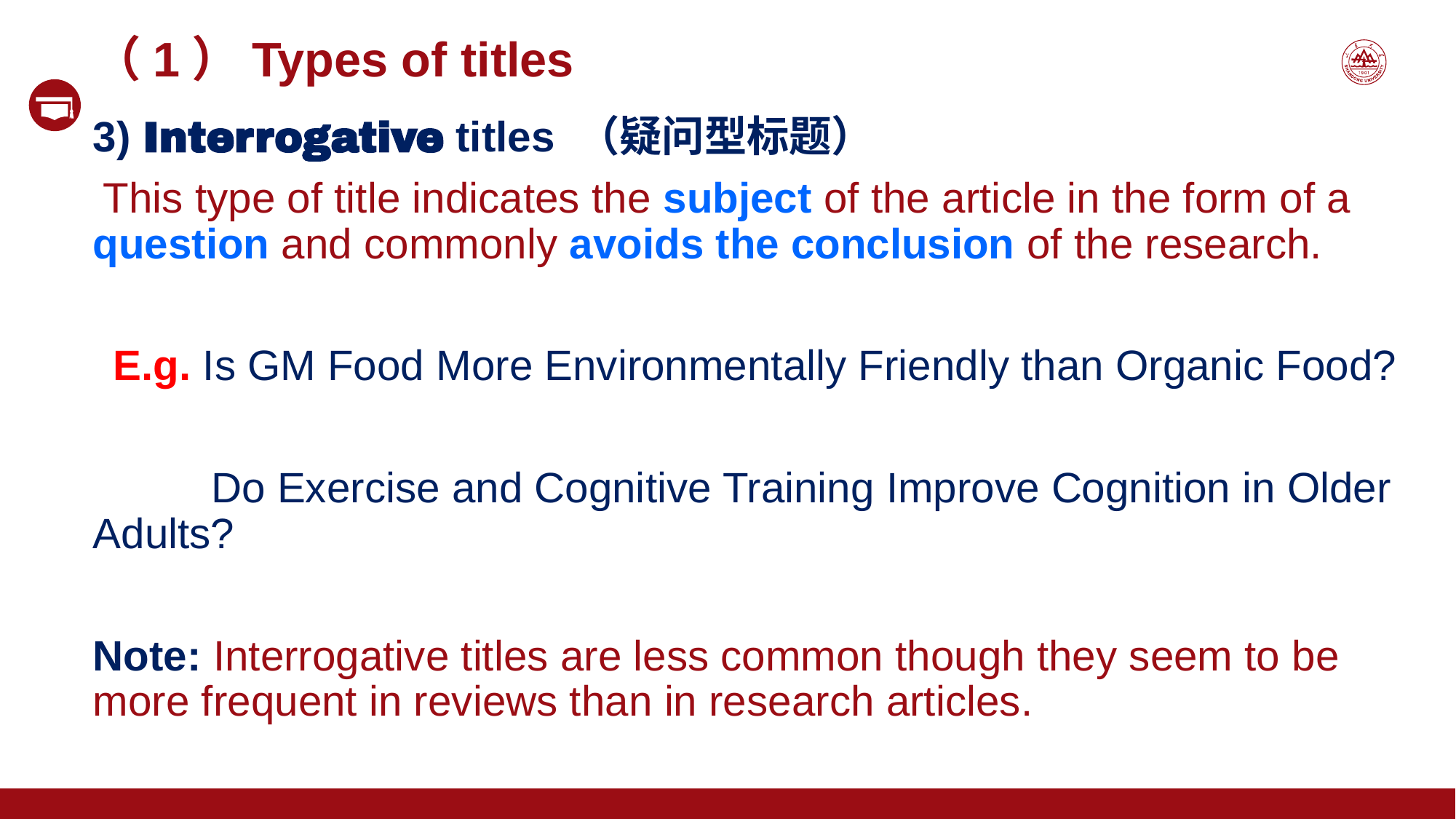

（1）Types of titles

3) Interrogative titles （疑问型标题）
 This type of title indicates the subject of the article in the form of a question and commonly avoids the conclusion of the research.

  E.g. Is GM Food More Environmentally Friendly than Organic Food?

          Do Exercise and Cognitive Training Improve Cognition in Older Adults?

Note: Interrogative titles are less common though they seem to be more frequent in reviews than in research articles.